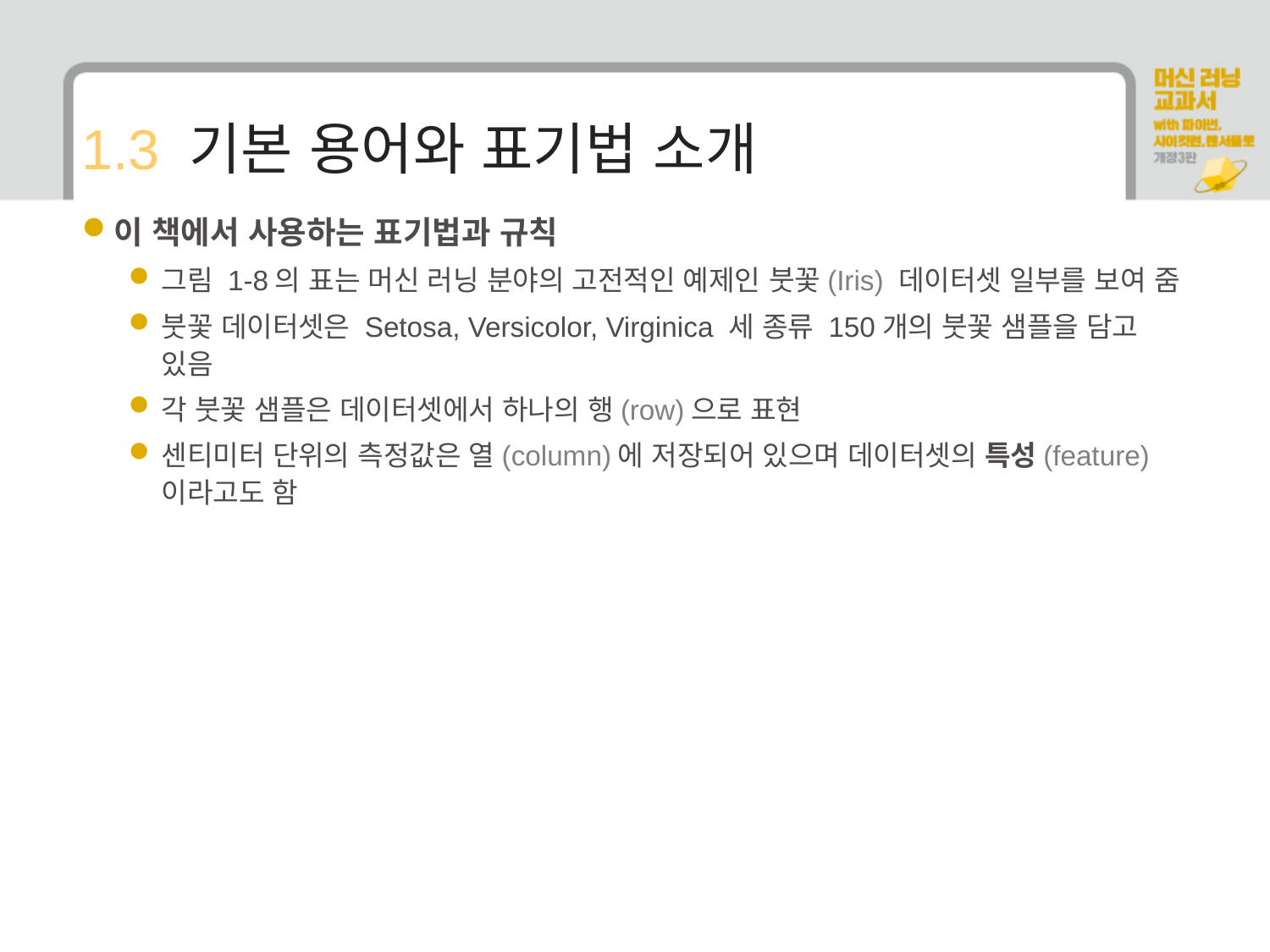

# 1.3 기본 용어와 표기법 소개
이 책에서 사용하는 표기법과 규칙
그림 1-8의 표는 머신 러닝 분야의 고전적인 예제인 붓꽃(Iris) 데이터셋 일부를 보여 줌
붓꽃 데이터셋은 Setosa, Versicolor, Virginica 세 종류 150개의 붓꽃 샘플을 담고 있음
각 붓꽃 샘플은 데이터셋에서 하나의 행(row)으로 표현
센티미터 단위의 측정값은 열(column)에 저장되어 있으며 데이터셋의 특성(feature)이라고도 함